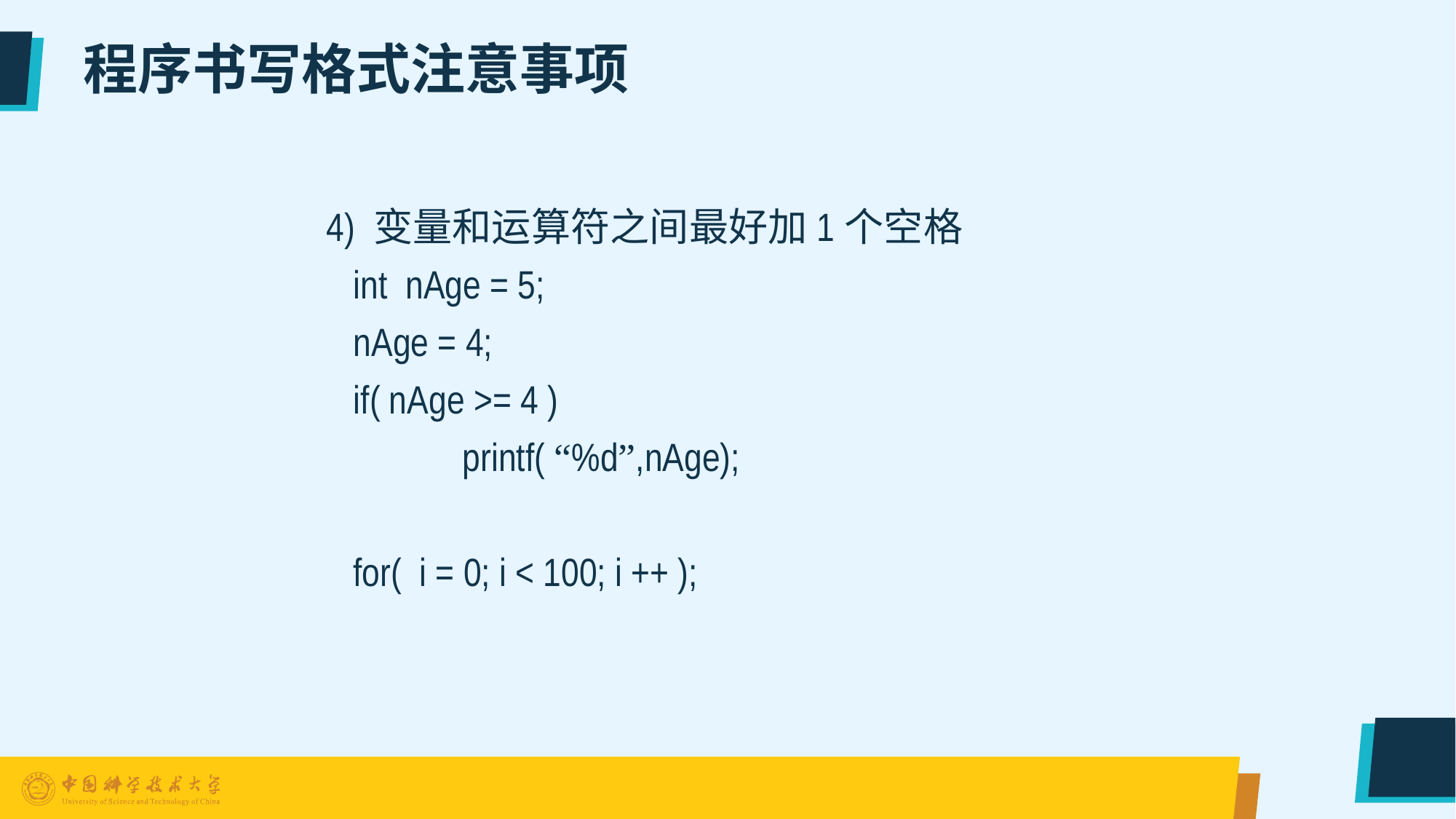

# 程序书写格式注意事项
4) 变量和运算符之间最好加1个空格
	int  nAge = 5;
	nAge = 4;
	if( nAge >= 4 )
		printf( “%d”,nAge);

	for(  i = 0; i < 100; i ++ );